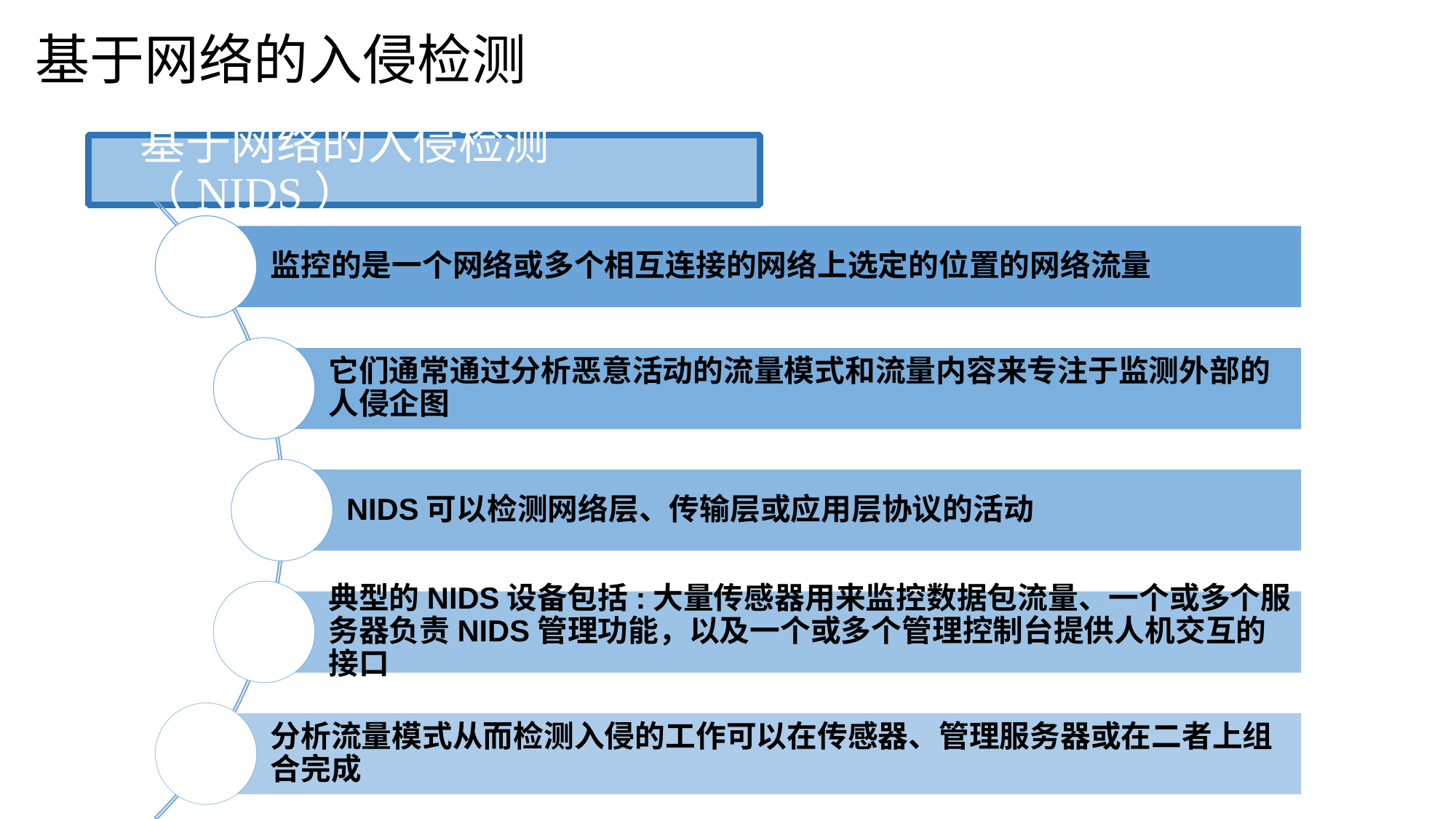

基于网络的入侵检测
基于网络的入侵检测（NIDS）
监控的是一个网络或多个相互连接的网络上选定的位置的网络流量
它们通常通过分析恶意活动的流量模式和流量内容来专注于监测外部的人侵企图
NIDS可以检测网络层、传输层或应用层协议的活动
典型的NIDS设备包括:大量传感器用来监控数据包流量、一个或多个服务器负责NIDS管理功能，以及一个或多个管理控制台提供人机交互的接口
分析流量模式从而检测入侵的工作可以在传感器、管理服务器或在二者上组合完成